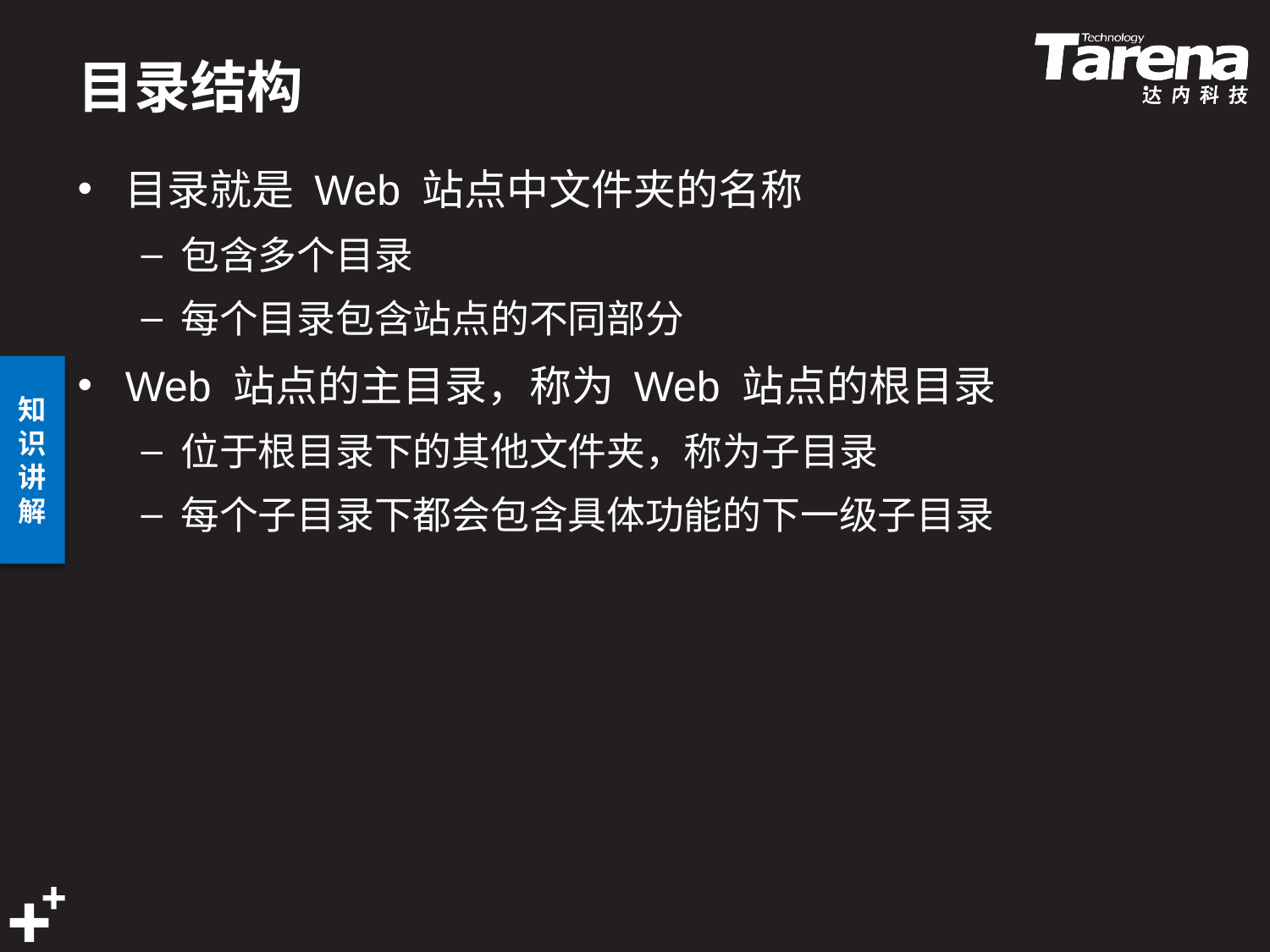

# 目录结构
目录就是 Web 站点中文件夹的名称
包含多个目录
每个目录包含站点的不同部分
Web 站点的主目录，称为 Web 站点的根目录
位于根目录下的其他文件夹，称为子目录
每个子目录下都会包含具体功能的下一级子目录